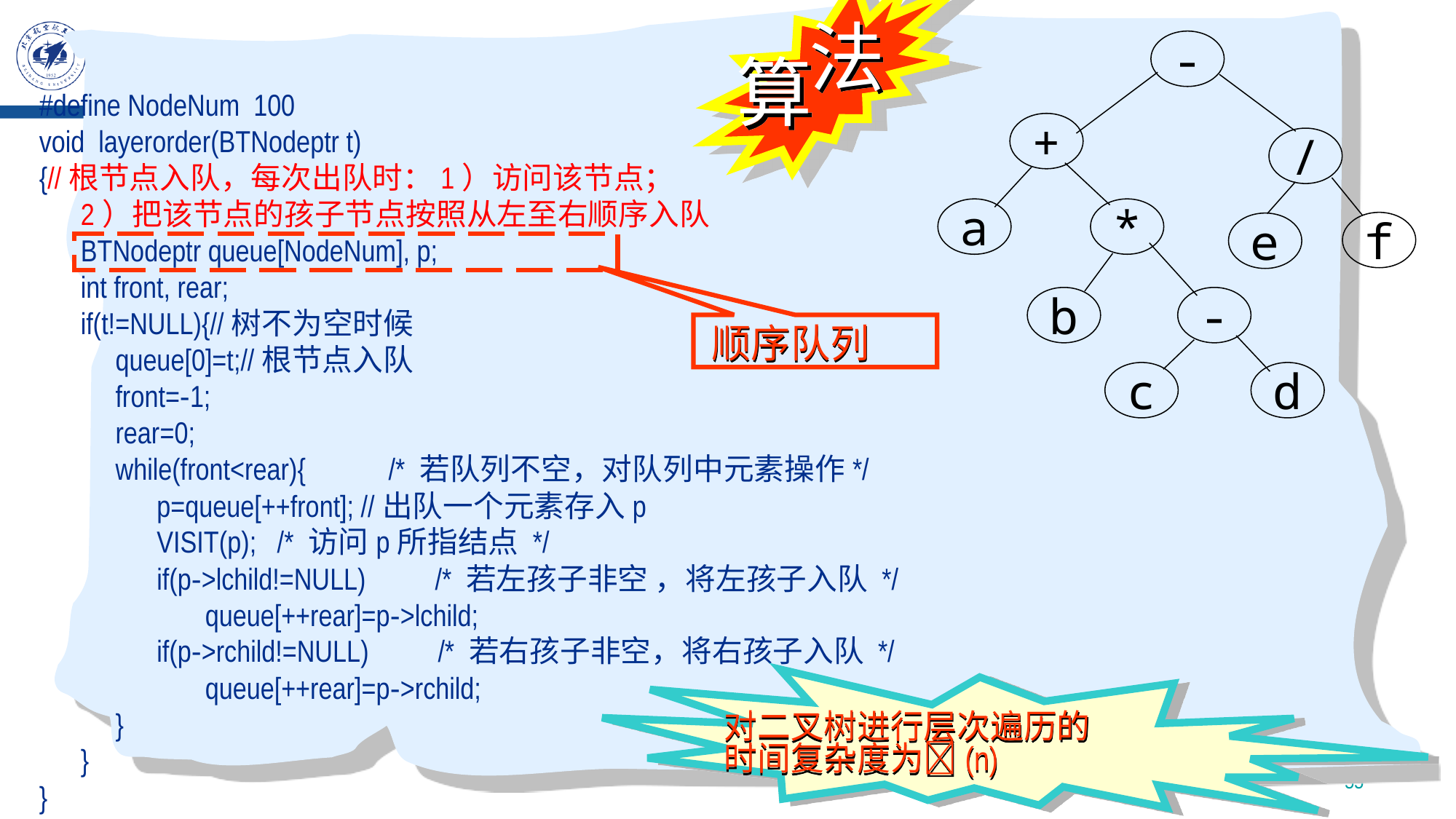

法
算

#define NodeNum  100
void  layerorder(BTNodeptr t)
{//根节点入队，每次出队时：1）访问该节点；
      2）把该节点的孩子节点按照从左至右顺序入队
      BTNodeptr queue[NodeNum], p;
      int front, rear;
      if(t!=NULL){//树不为空时候
           queue[0]=t;//根节点入队
           front=-1;
           rear=0;
           while(front<rear){            /* 若队列不空，对队列中元素操作*/
                 p=queue[++front]; //出队一个元素存入p
                 VISIT(p);   /* 访问p所指结点 */
                 if(p->lchild!=NULL)          /* 若左孩子非空 ，将左孩子入队 */
                        queue[++rear]=p->lchild;
                 if(p->rchild!=NULL)          /* 若右孩子非空，将右孩子入队 */
                        queue[++rear]=p->rchild;
           }
      }
}
-

+
/

a
*
f
e

b
-

c
d

顺序队列

对二叉树进行层次遍历的
时间复杂度为Ο(n)
55